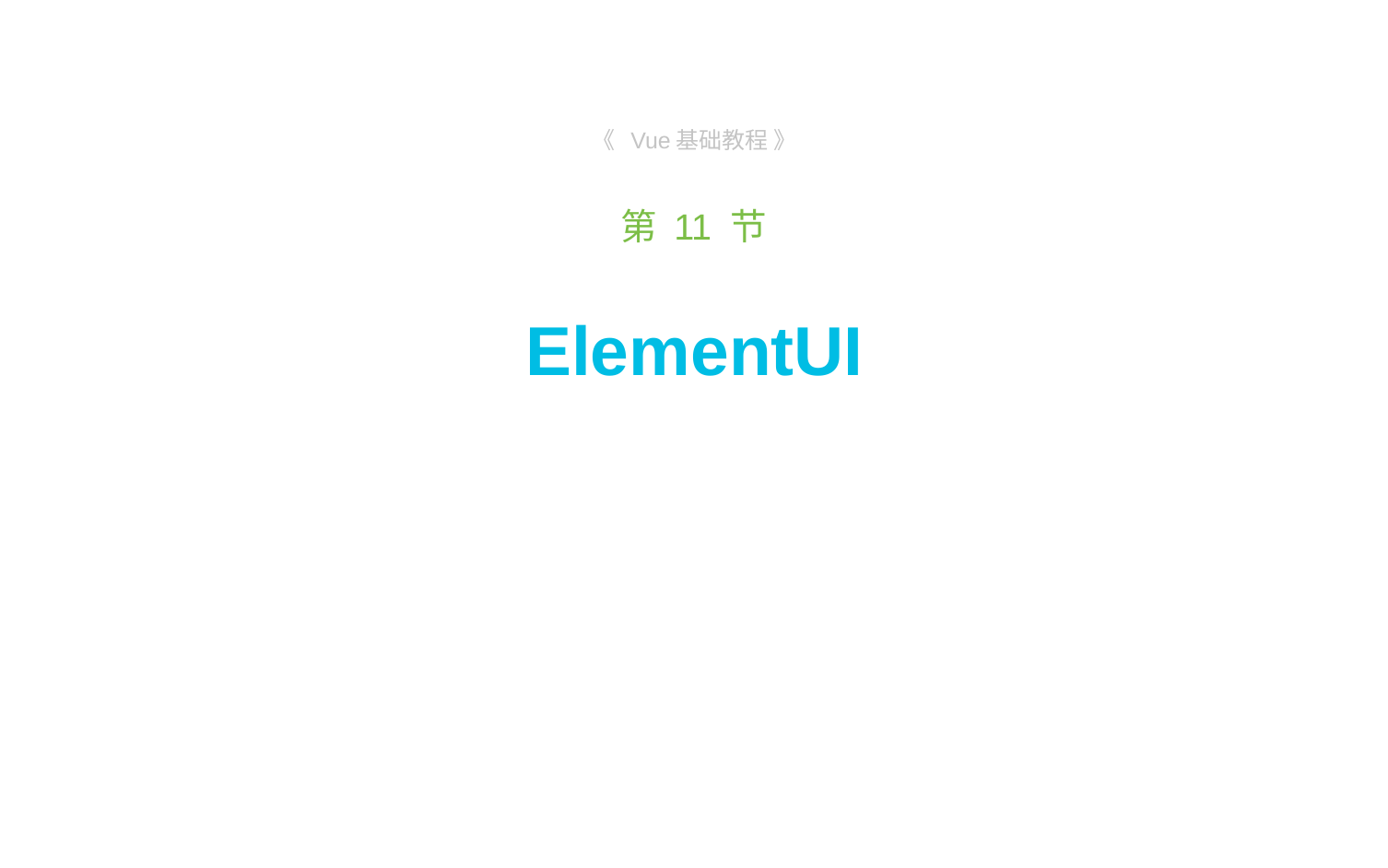

《  Vue基础教程 》
第 11 节
# ElementUI